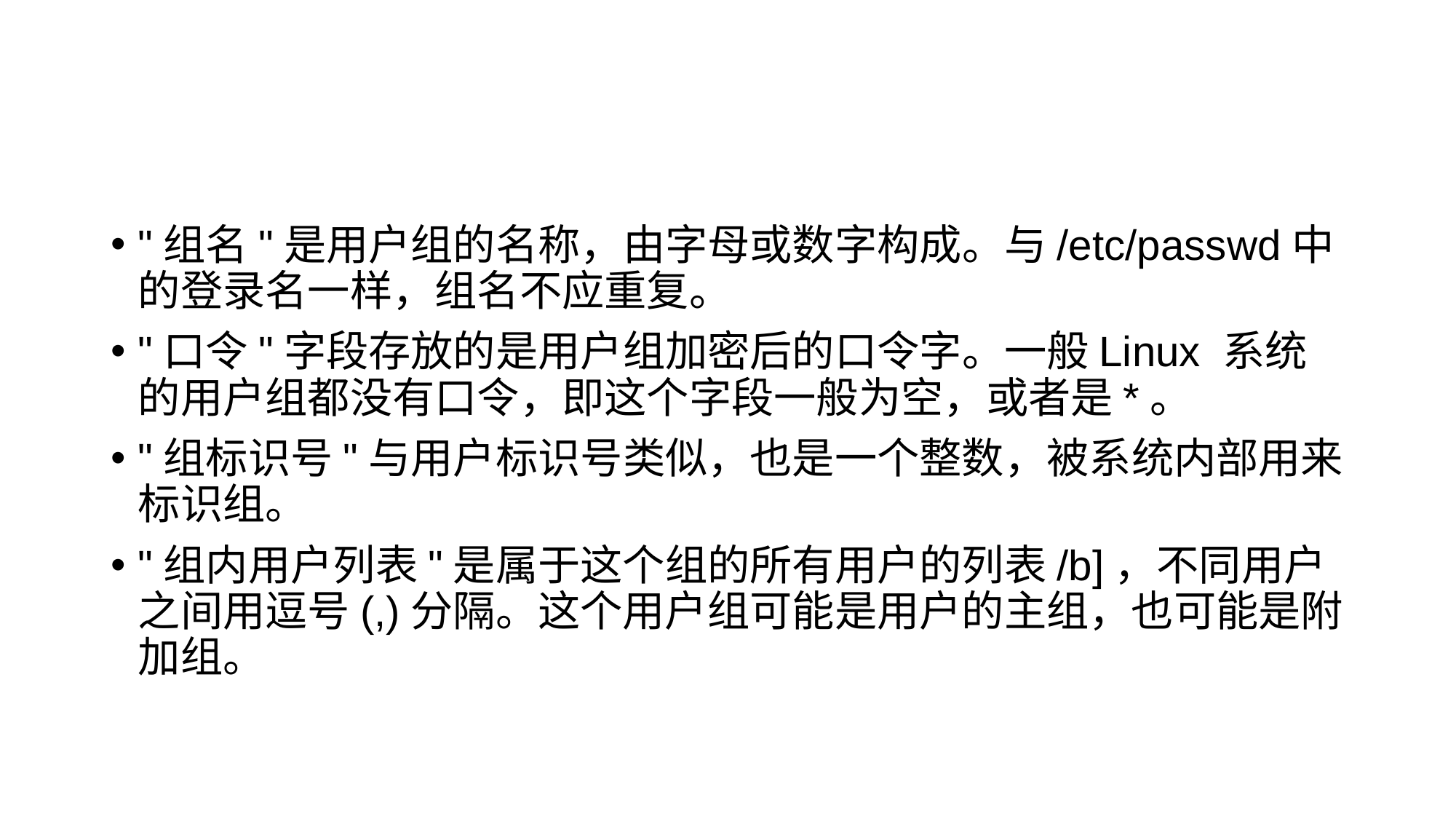

#
"组名"是用户组的名称，由字母或数字构成。与/etc/passwd中的登录名一样，组名不应重复。
"口令"字段存放的是用户组加密后的口令字。一般Linux 系统的用户组都没有口令，即这个字段一般为空，或者是*。
"组标识号"与用户标识号类似，也是一个整数，被系统内部用来标识组。
"组内用户列表"是属于这个组的所有用户的列表/b]，不同用户之间用逗号(,)分隔。这个用户组可能是用户的主组，也可能是附加组。